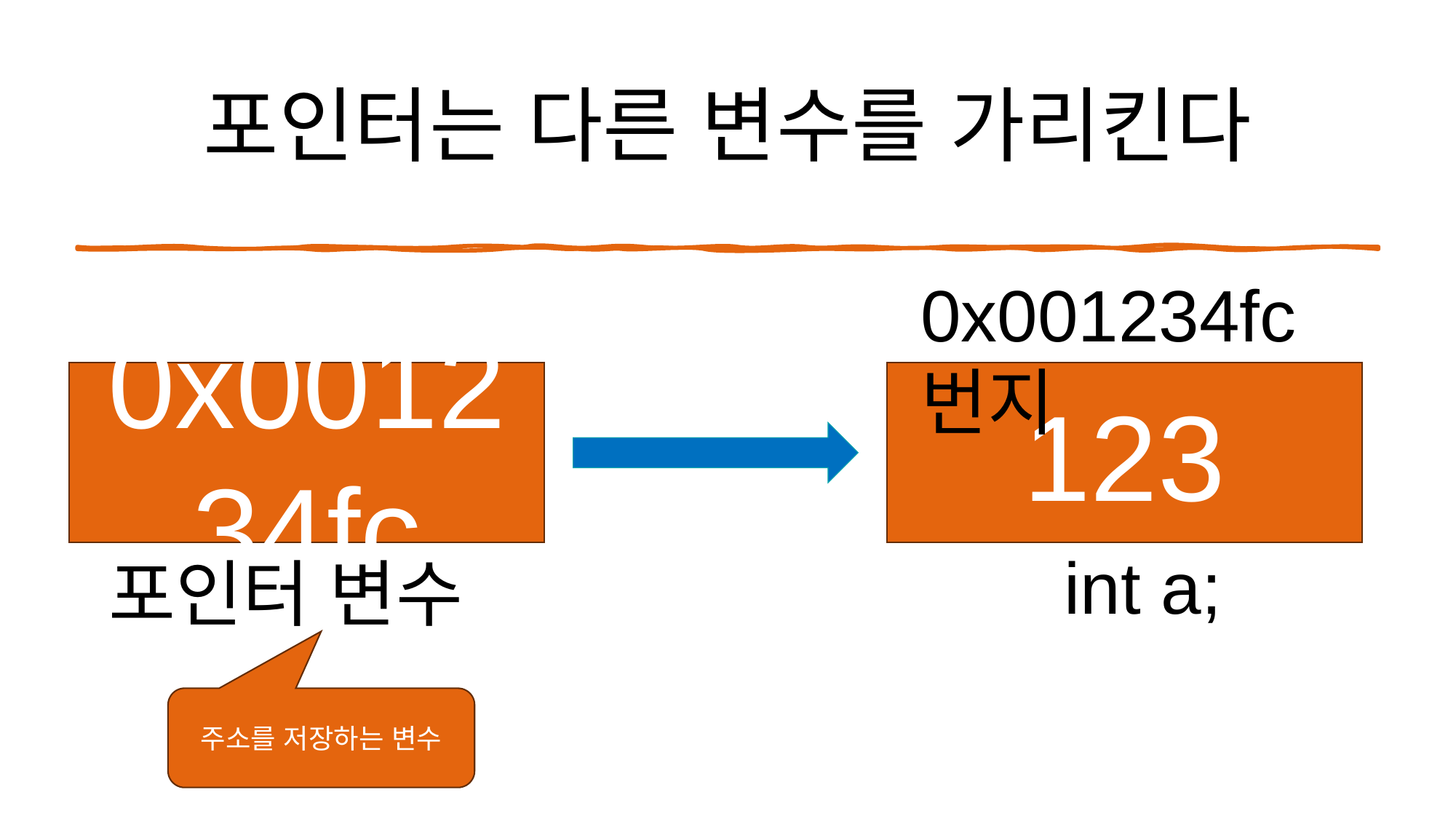

# 포인터는 다른 변수를 가리킨다
0x001234fc번지
123
int a;
0x001234fc
포인터 변수

주소를 저장하는 변수